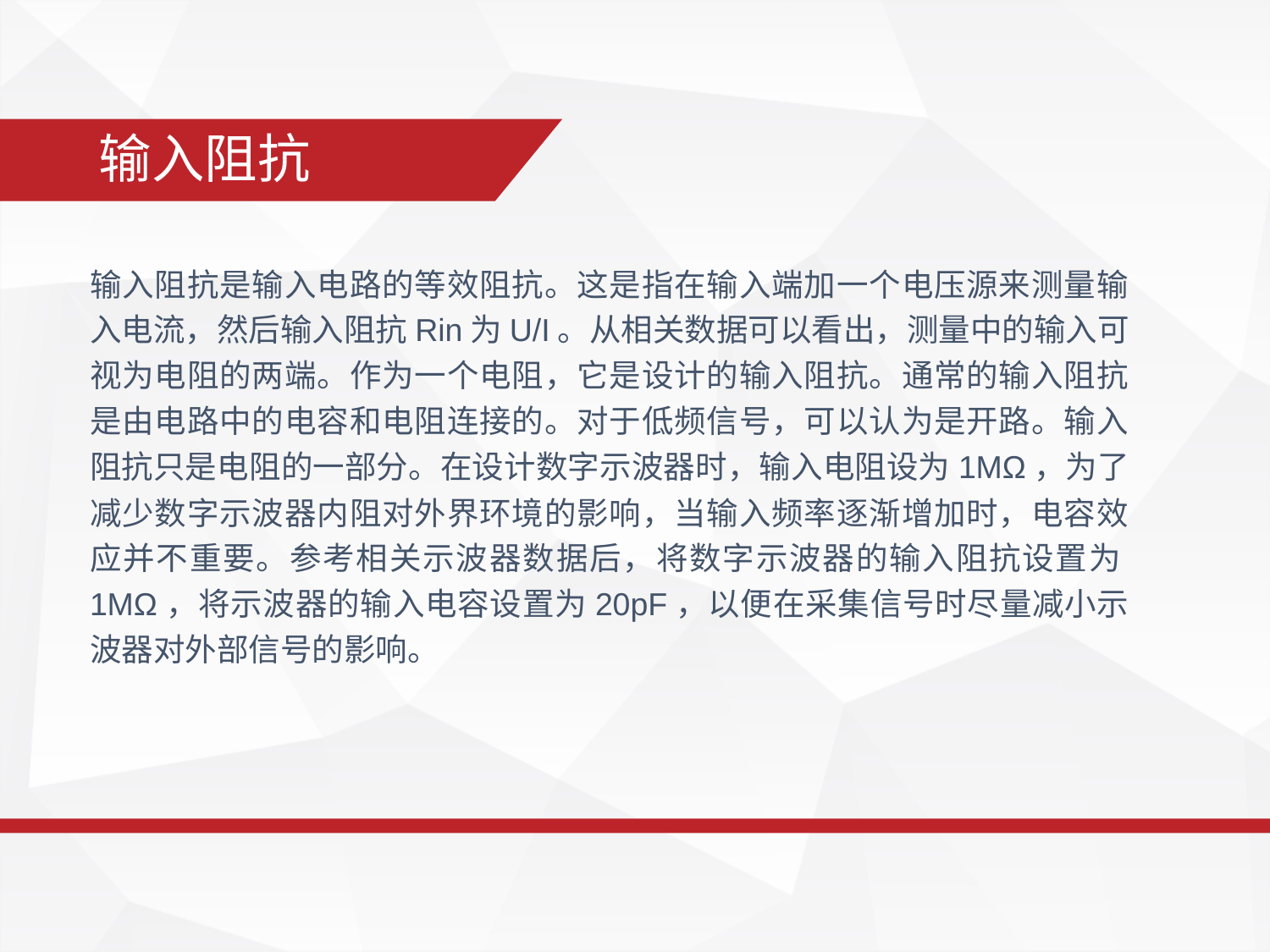

输入阻抗
输入阻抗是输入电路的等效阻抗。这是指在输入端加一个电压源来测量输入电流，然后输入阻抗Rin为U/I。从相关数据可以看出，测量中的输入可视为电阻的两端。作为一个电阻，它是设计的输入阻抗。通常的输入阻抗是由电路中的电容和电阻连接的。对于低频信号，可以认为是开路。输入阻抗只是电阻的一部分。在设计数字示波器时，输入电阻设为1MΩ，为了减少数字示波器内阻对外界环境的影响，当输入频率逐渐增加时，电容效应并不重要。参考相关示波器数据后，将数字示波器的输入阻抗设置为1MΩ，将示波器的输入电容设置为20pF，以便在采集信号时尽量减小示波器对外部信号的影响。